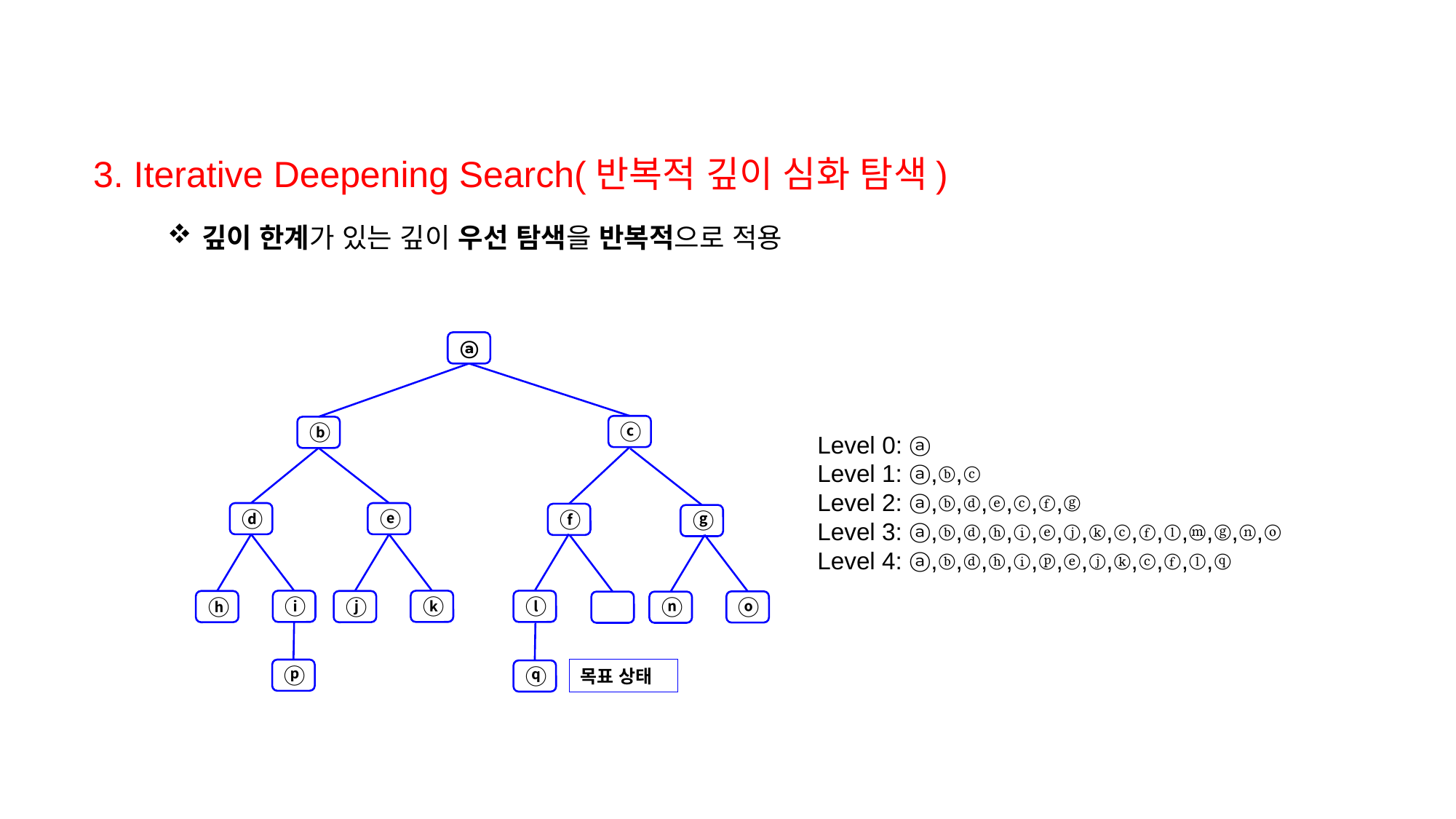

3. Iterative Deepening Search(반복적 깊이 심화 탐색)
깊이 한계가 있는 깊이 우선 탐색을 반복적으로 적용
ⓐ
ⓒ
ⓑ
ⓓ
ⓔ
ⓕ
ⓛ
ⓘ
ⓚ
ⓗ
ⓙ
목표 상태
ⓟ
ⓠ
Level 0: ⓐ
Level 1: ⓐ,ⓑ,ⓒ
Level 2: ⓐ,ⓑ,ⓓ,ⓔ,ⓒ,ⓕ,ⓖ
Level 3: ⓐ,ⓑ,ⓓ,ⓗ,ⓘ,ⓔ,ⓙ,ⓚ,ⓒ,ⓕ,ⓛ,ⓜ,ⓖ,ⓝ,ⓞ
Level 4: ⓐ,ⓑ,ⓓ,ⓗ,ⓘ,ⓟ,ⓔ,ⓙ,ⓚ,ⓒ,ⓕ,ⓛ,ⓠ
ⓖ
ⓞ
ⓝ
ⓜ